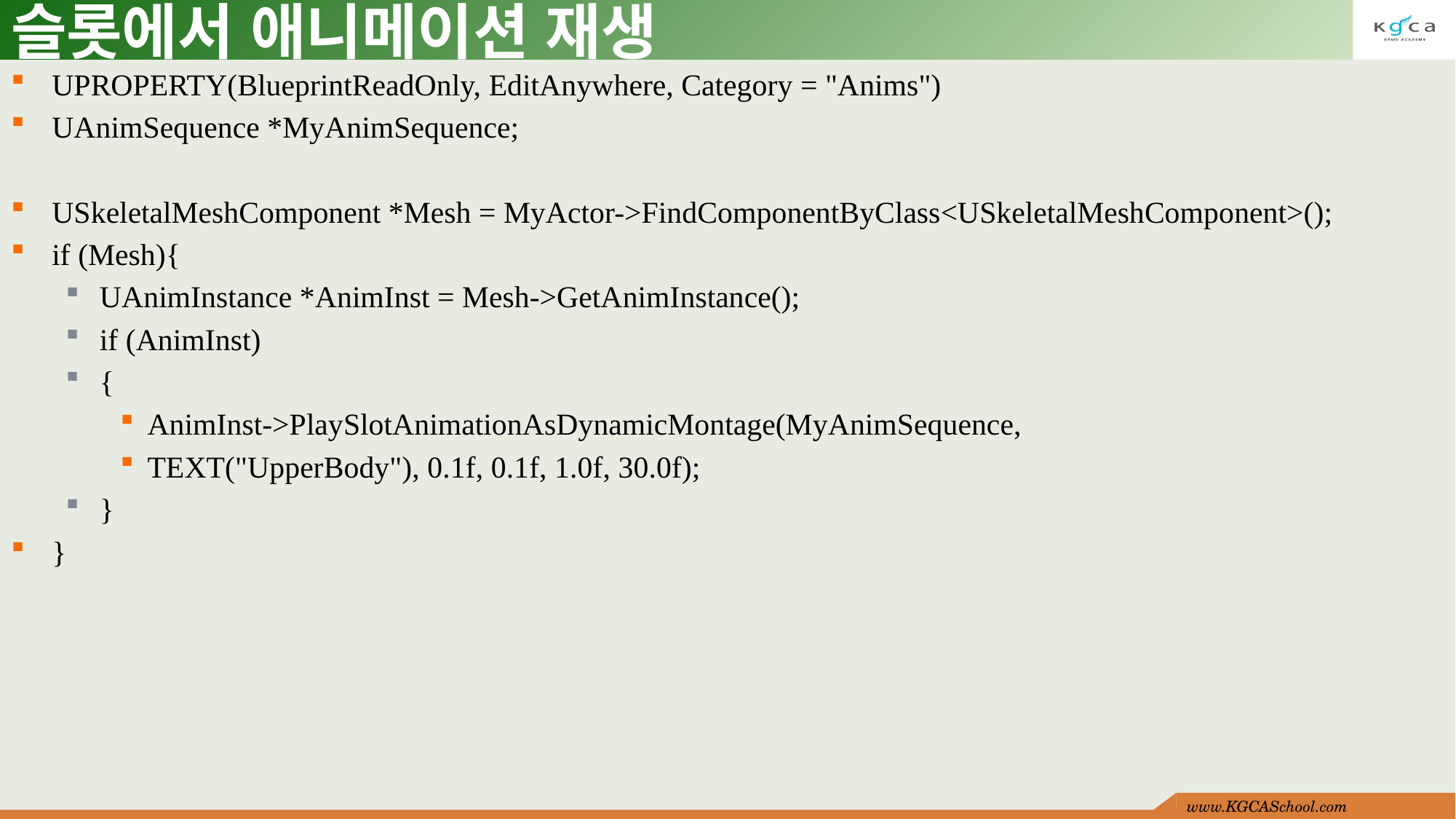

# 슬롯에서 애니메이션 재생
UPROPERTY(BlueprintReadOnly, EditAnywhere, Category = "Anims")
UAnimSequence *MyAnimSequence;

USkeletalMeshComponent *Mesh = MyActor->FindComponentByClass<USkeletalMeshComponent>();
if (Mesh){
UAnimInstance *AnimInst = Mesh->GetAnimInstance();
if (AnimInst)
{
AnimInst->PlaySlotAnimationAsDynamicMontage(MyAnimSequence,
TEXT("UpperBody"), 0.1f, 0.1f, 1.0f, 30.0f);
}
}